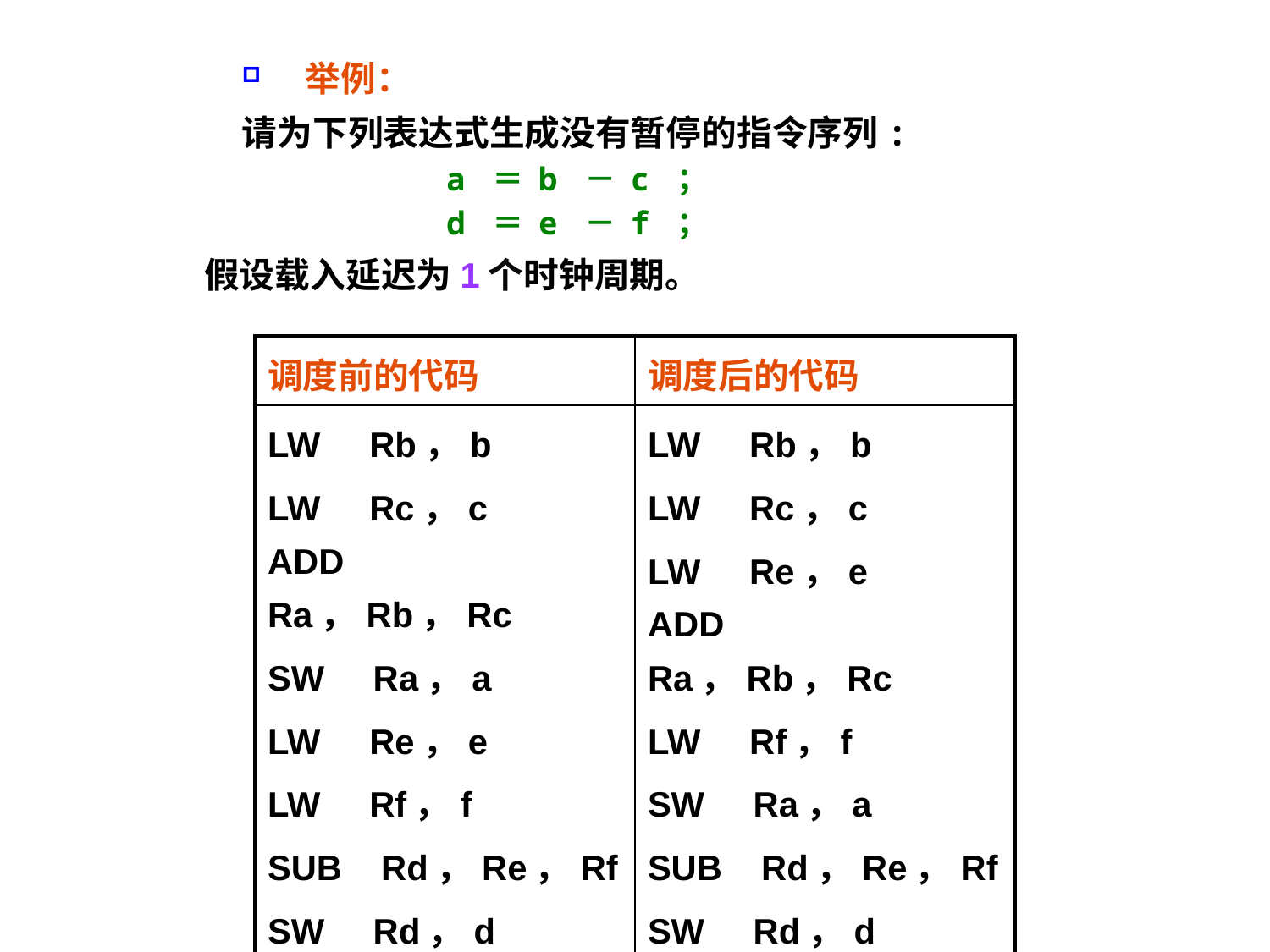

举例：
请为下列表达式生成没有暂停的指令序列:
			a ＝ b － c ；
          	d ＝ e － f ；
假设载入延迟为1个时钟周期。

| 调度前的代码 | 调度后的代码 |
| --- | --- |
| LW Rb，b LW Rc，c ADD Ra，Rb，Rc SW Ra，a LW Re，e LW Rf，f SUB Rd，Re，Rf SW Rd，d | LW Rb，b LW Rc，c LW Re，e ADD Ra，Rb，Rc LW Rf，f SW Ra，a SUB Rd，Re，Rf SW Rd，d |